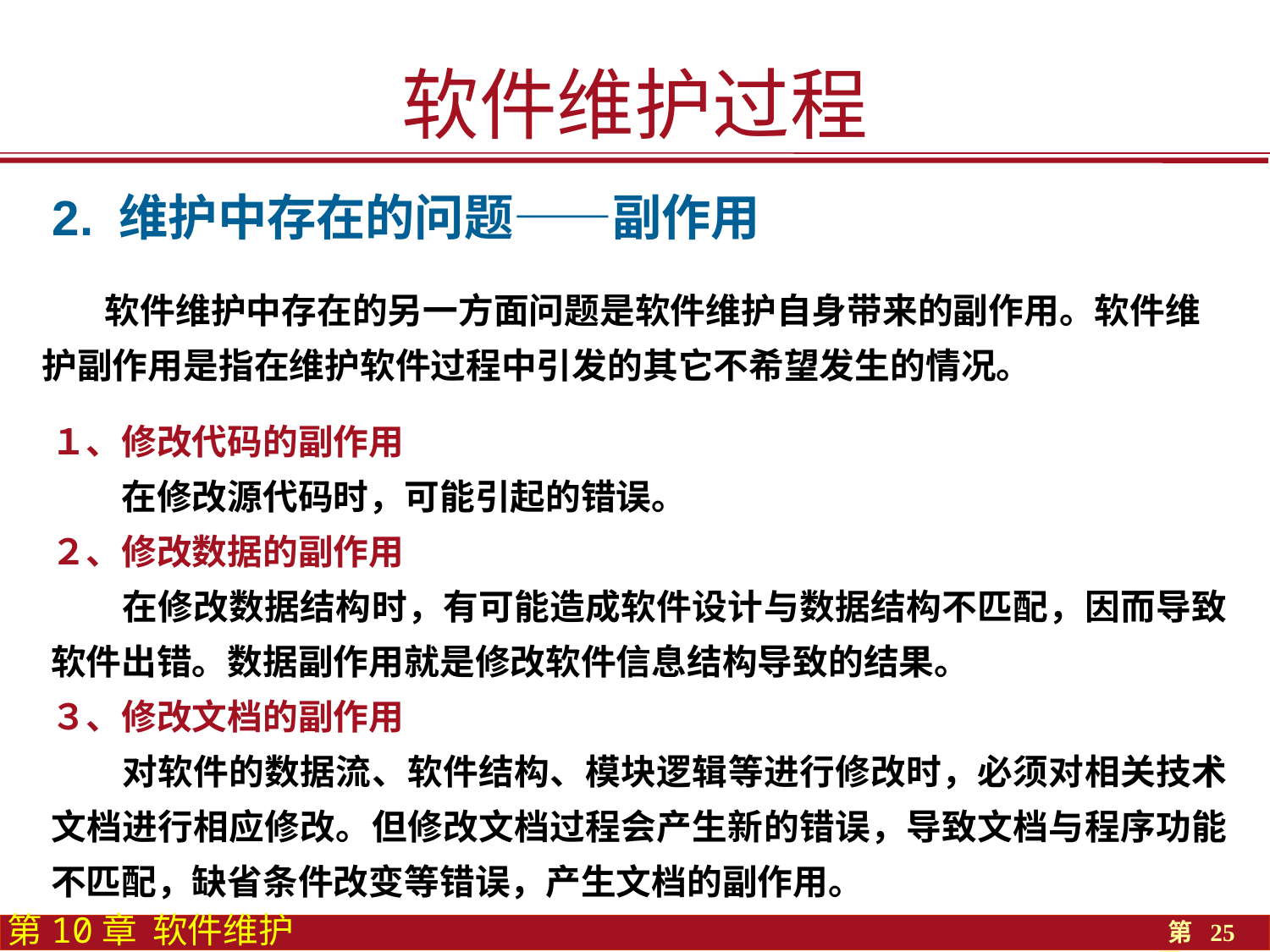

软件维护过程
2. 维护中存在的问题——副作用
  软件维护中存在的另一方面问题是软件维护自身带来的副作用。软件维护副作用是指在维护软件过程中引发的其它不希望发生的情况。
１、修改代码的副作用
　　在修改源代码时，可能引起的错误。
２、修改数据的副作用
　　在修改数据结构时，有可能造成软件设计与数据结构不匹配，因而导致软件出错。数据副作用就是修改软件信息结构导致的结果。
３、修改文档的副作用
　　对软件的数据流、软件结构、模块逻辑等进行修改时，必须对相关技术文档进行相应修改。但修改文档过程会产生新的错误，导致文档与程序功能不匹配，缺省条件改变等错误，产生文档的副作用。